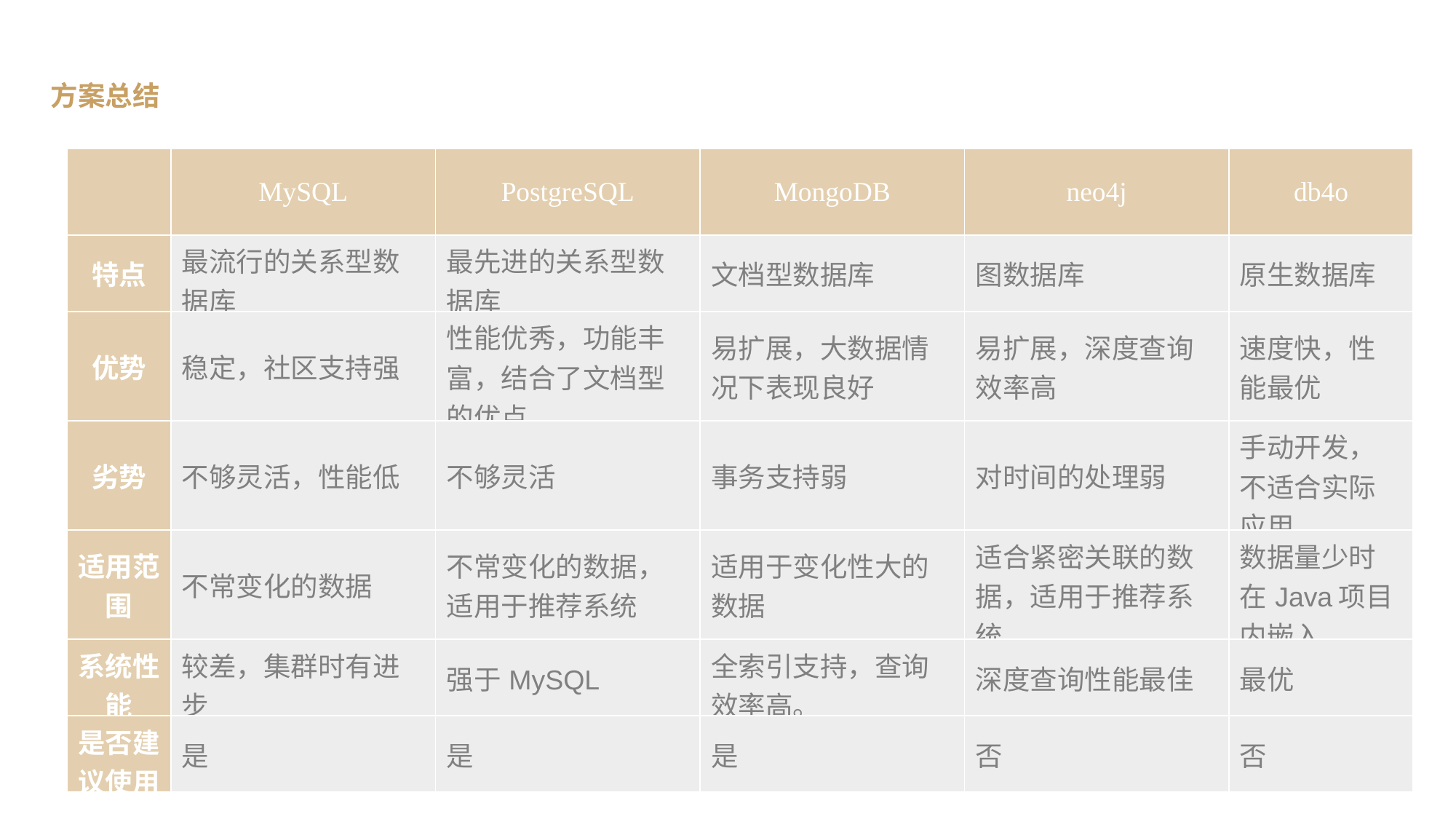

方案总结
|  | MySQL | PostgreSQL | MongoDB | neo4j | db4o |
| --- | --- | --- | --- | --- | --- |
| 特点 | 最流行的关系型数据库 | 最先进的关系型数据库 | 文档型数据库 | 图数据库 | 原生数据库 |
| 优势 | 稳定，社区支持强 | 性能优秀，功能丰富，结合了文档型的优点 | 易扩展，大数据情况下表现良好 | 易扩展，深度查询效率高 | 速度快，性能最优 |
| 劣势 | 不够灵活，性能低 | 不够灵活 | 事务支持弱 | 对时间的处理弱 | 手动开发，不适合实际应用 |
| 适用范围 | 不常变化的数据 | 不常变化的数据，适用于推荐系统 | 适用于变化性大的数据 | 适合紧密关联的数据，适用于推荐系统 | 数据量少时在Java项目内嵌入 |
| 系统性能 | 较差，集群时有进步 | 强于MySQL | 全索引支持，查询效率高。 | 深度查询性能最佳 | 最优 |
| 是否建议使用 | 是 | 是 | 是 | 否 | 否 |